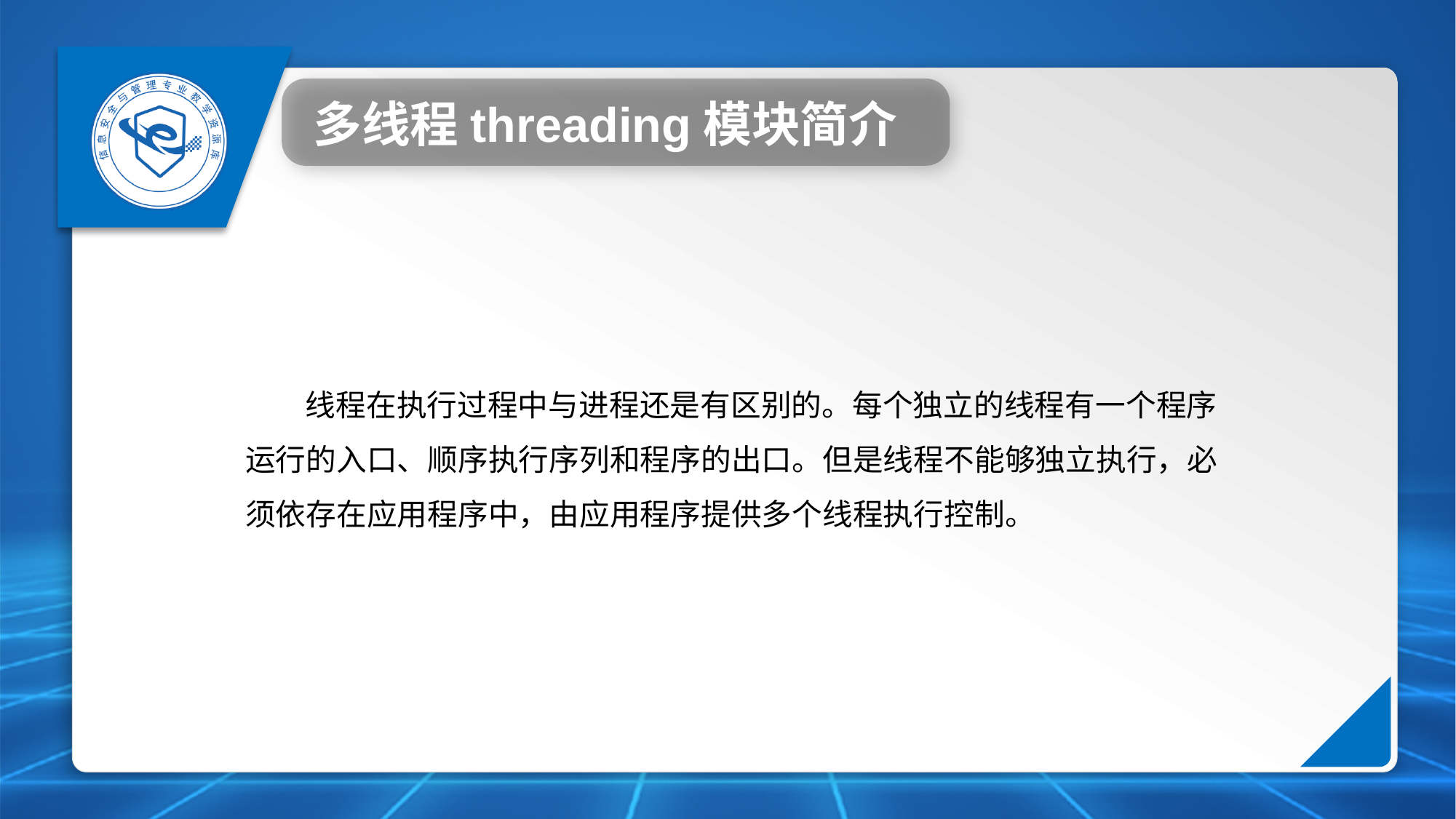

多线程threading模块简介
线程在执行过程中与进程还是有区别的。每个独立的线程有一个程序运行的入口、顺序执行序列和程序的出口。但是线程不能够独立执行，必须依存在应用程序中，由应用程序提供多个线程执行控制。